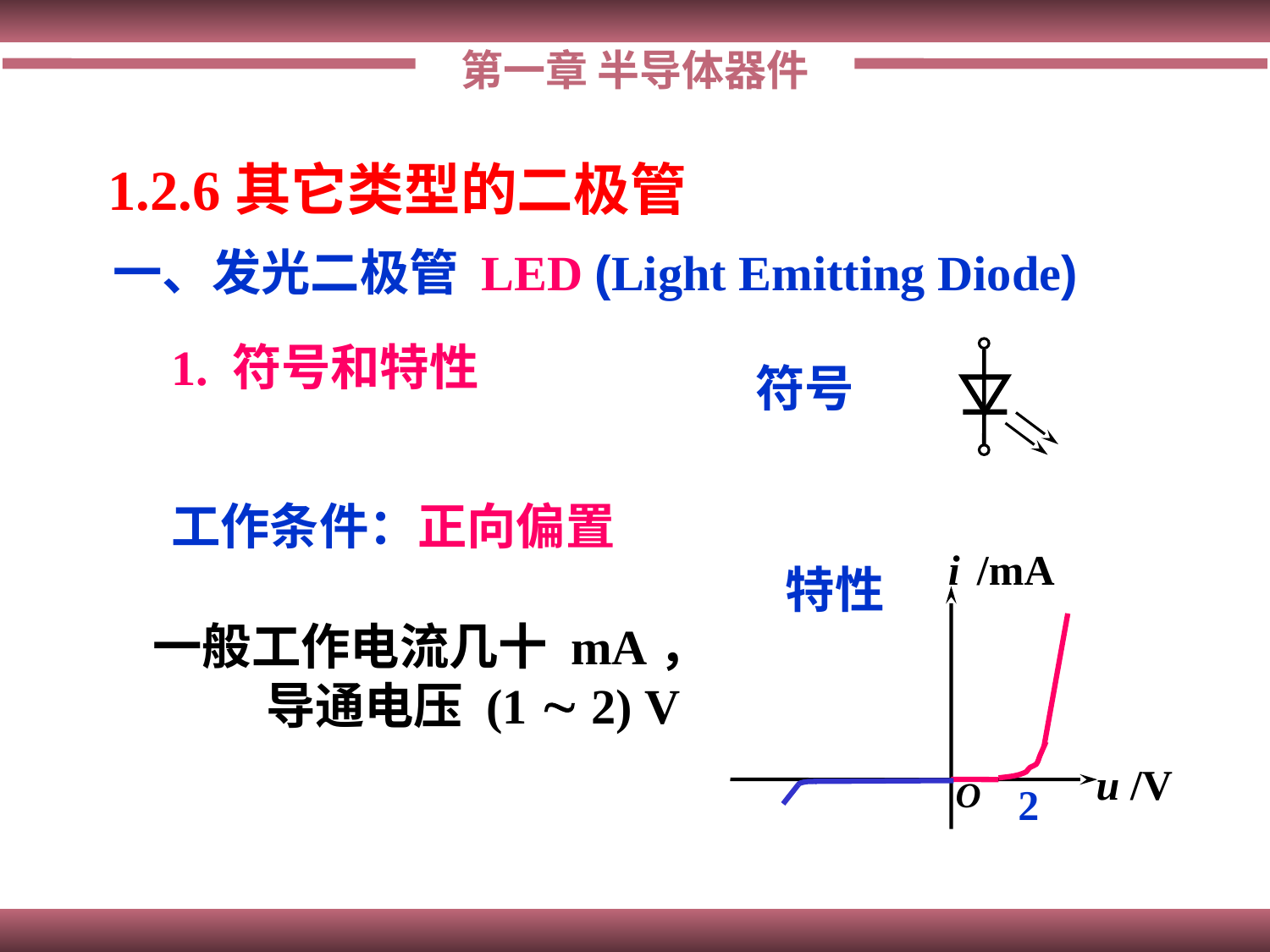

第一章 半导体器件

1.2.6其它类型的二极管
一、发光二极管 LED (Light Emitting Diode)
1. 符号和特性

符号
工作条件：正向偏置
i  /mA

u /V
O
2

特性
一般工作电流几十 mA，
         导通电压 (1 ∼ 2) V